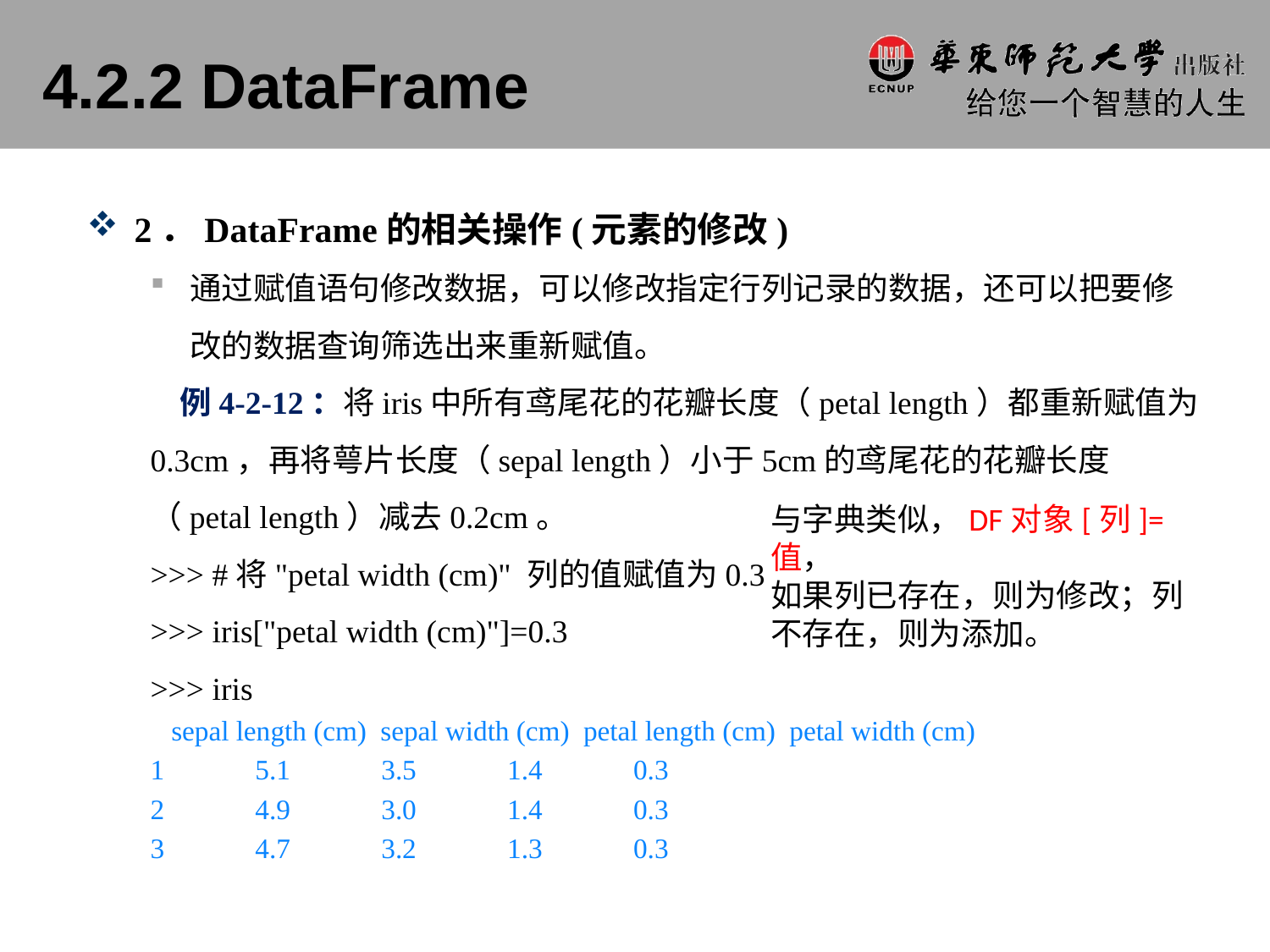

# 4.2.2 DataFrame
2．DataFrame的相关操作(元素的修改)
通过赋值语句修改数据，可以修改指定行列记录的数据，还可以把要修改的数据查询筛选出来重新赋值。
   例4-2-12：将iris中所有鸢尾花的花瓣长度（petal length）都重新赋值为0.3cm，再将萼片长度（sepal length）小于5cm的鸢尾花的花瓣长度（petal length）减去0.2cm。
>>> #将"petal width (cm)" 列的值赋值为0.3
>>> iris["petal width (cm)"]=0.3
>>> iris
   sepal length (cm)  sepal width (cm)  petal length (cm)  petal width (cm)
1             5.1             3.5             1.4             0.3
2             4.9             3.0             1.4             0.3
3             4.7             3.2             1.3             0.3

与字典类似，DF对象[列]=值，
如果列已存在，则为修改；列不存在，则为添加。